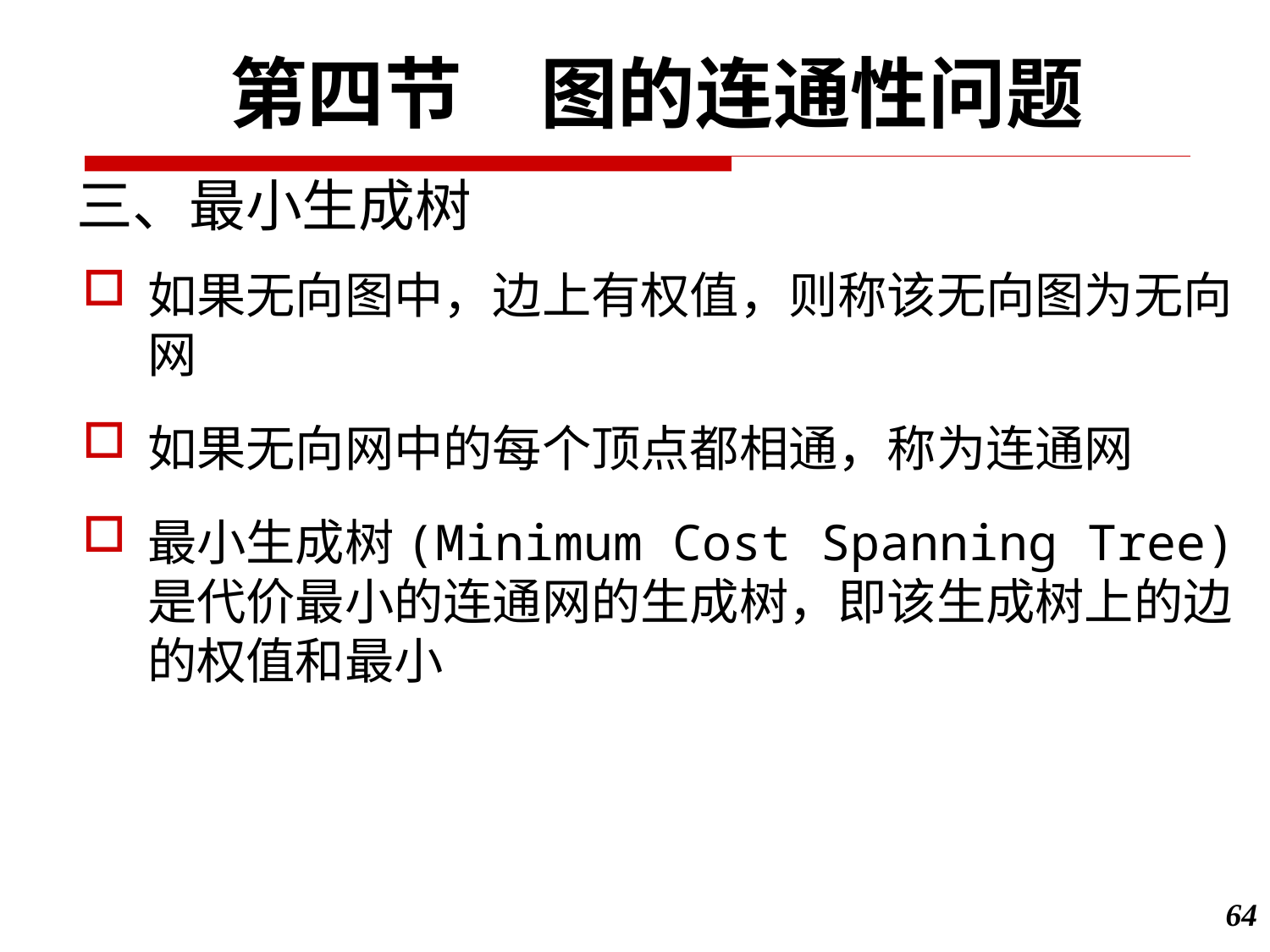

第四节　图的连通性问题
# 三、最小生成树
如果无向图中，边上有权值，则称该无向图为无向网
如果无向网中的每个顶点都相通，称为连通网
最小生成树(Minimum Cost Spanning Tree)是代价最小的连通网的生成树，即该生成树上的边的权值和最小
64